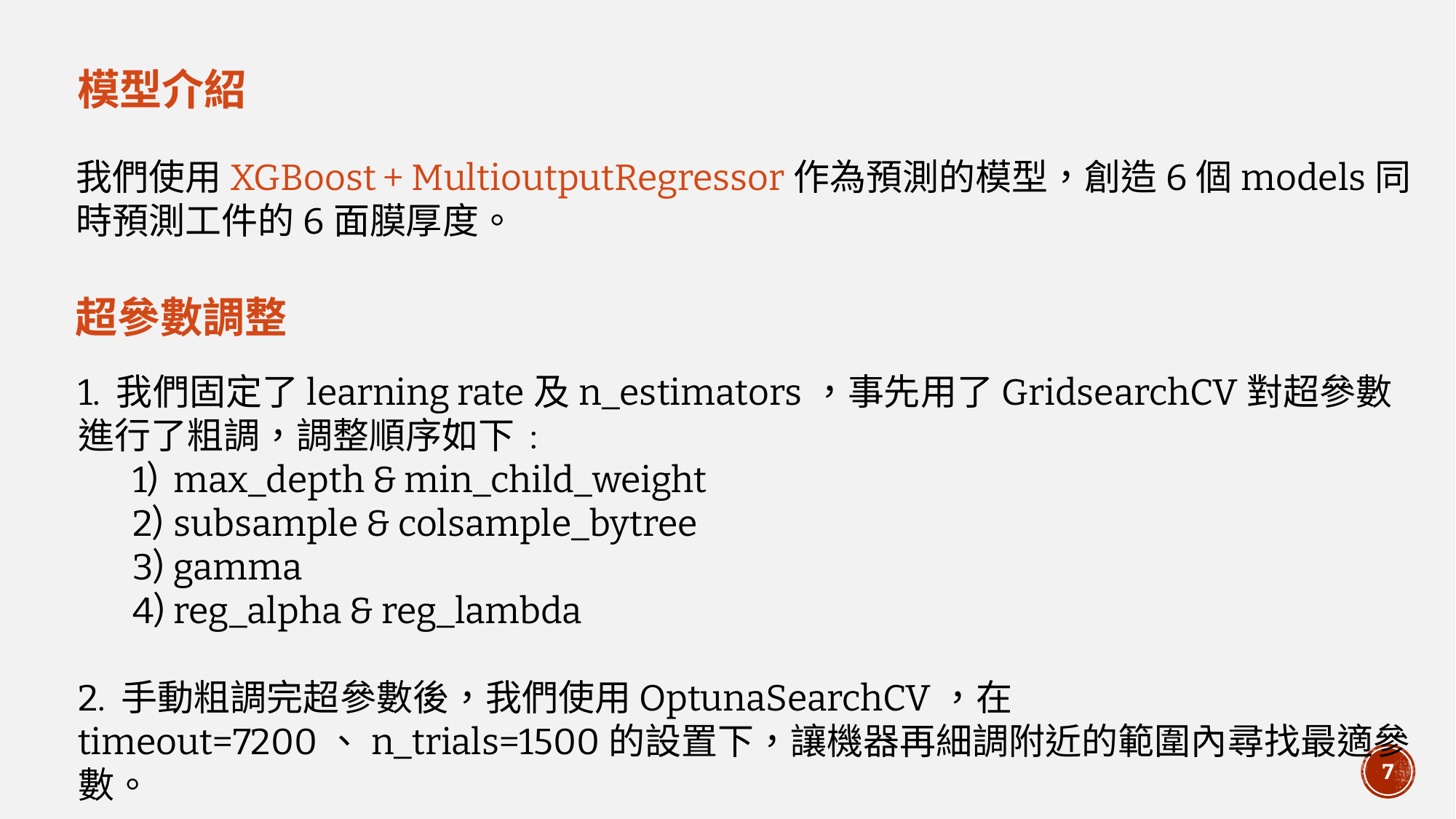

模型介紹
我們使用XGBoost + MultioutputRegressor作為預測的模型，創造6個models同時預測工件的6面膜厚度。

超參數調整
1. 我們固定了learning rate及n_estimators，事先用了GridsearchCV對超參數進行了粗調，調整順序如下 :
max_depth & min_child_weight
subsample & colsample_bytree
gamma
reg_alpha & reg_lambda

2. 手動粗調完超參數後，我們使用OptunaSearchCV，在timeout=7200、n_trials=1500的設置下，讓機器再細調附近的範圍內尋找最適參數。
7